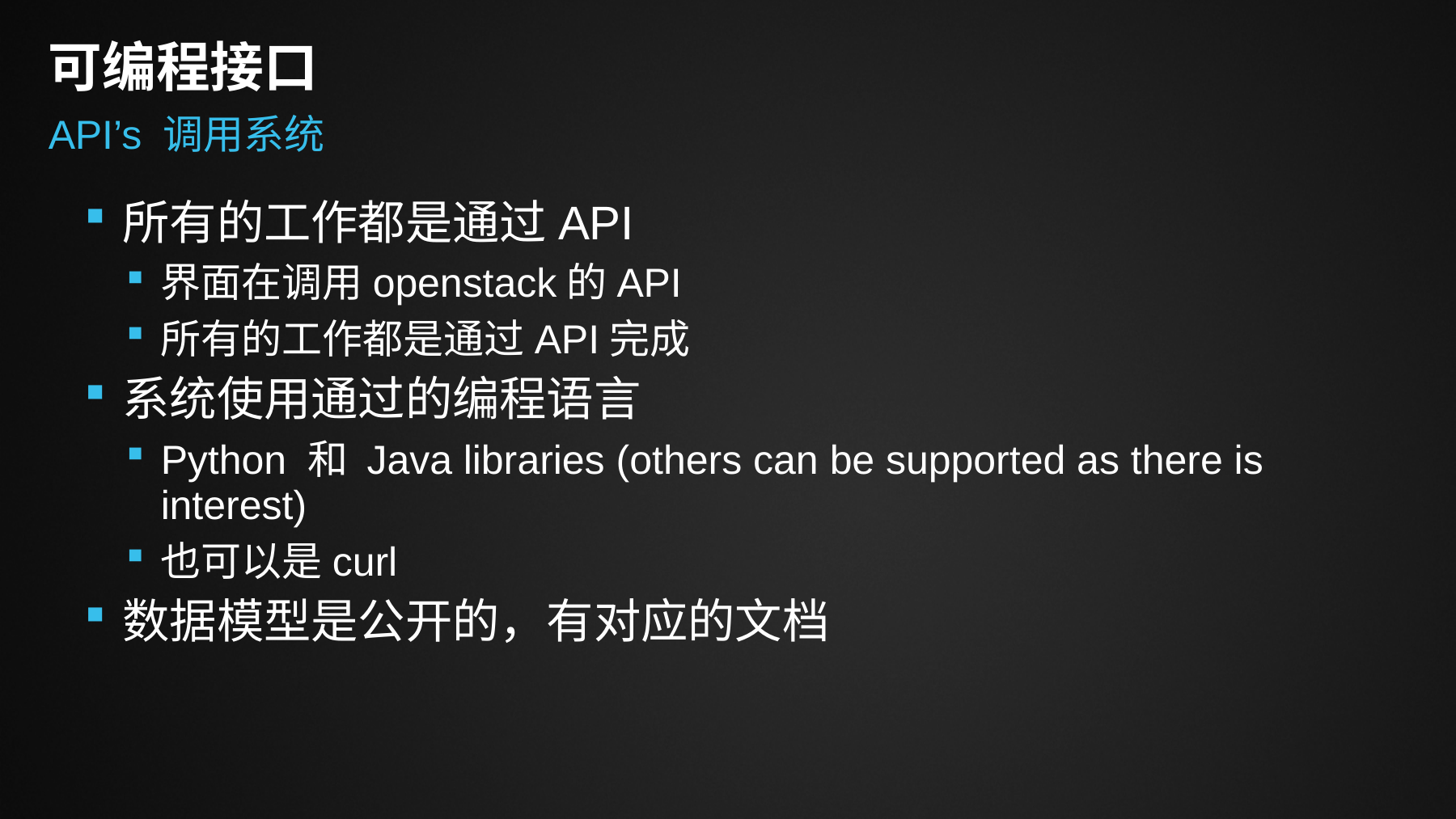

可编程接口
API’s 调用系统
所有的工作都是通过API
界面在调用openstack的API
所有的工作都是通过API完成
系统使用通过的编程语言
Python 和 Java libraries (others can be supported as there is interest)
也可以是curl
数据模型是公开的，有对应的文档